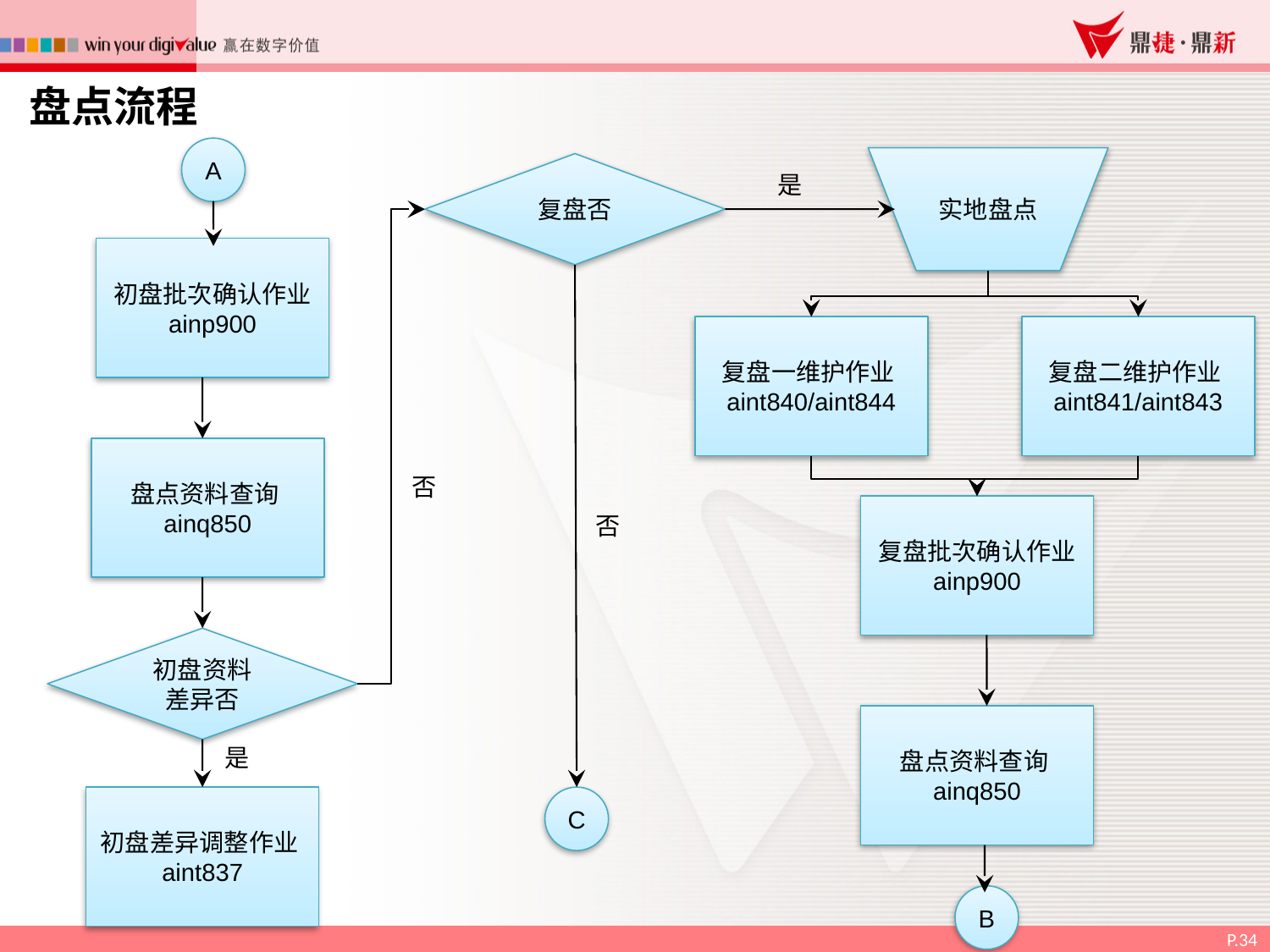

盘点流程
A
实地盘点
复盘否
是

初盘批次确认作业
ainp900

复盘一维护作业aint840/aint844
复盘二维护作业aint841/aint843

盘点资料查询ainq850
否
复盘批次确认作业
ainp900
否

初盘资料
差异否

盘点资料查询ainq850
是

初盘差异调整作业aint837
C

B